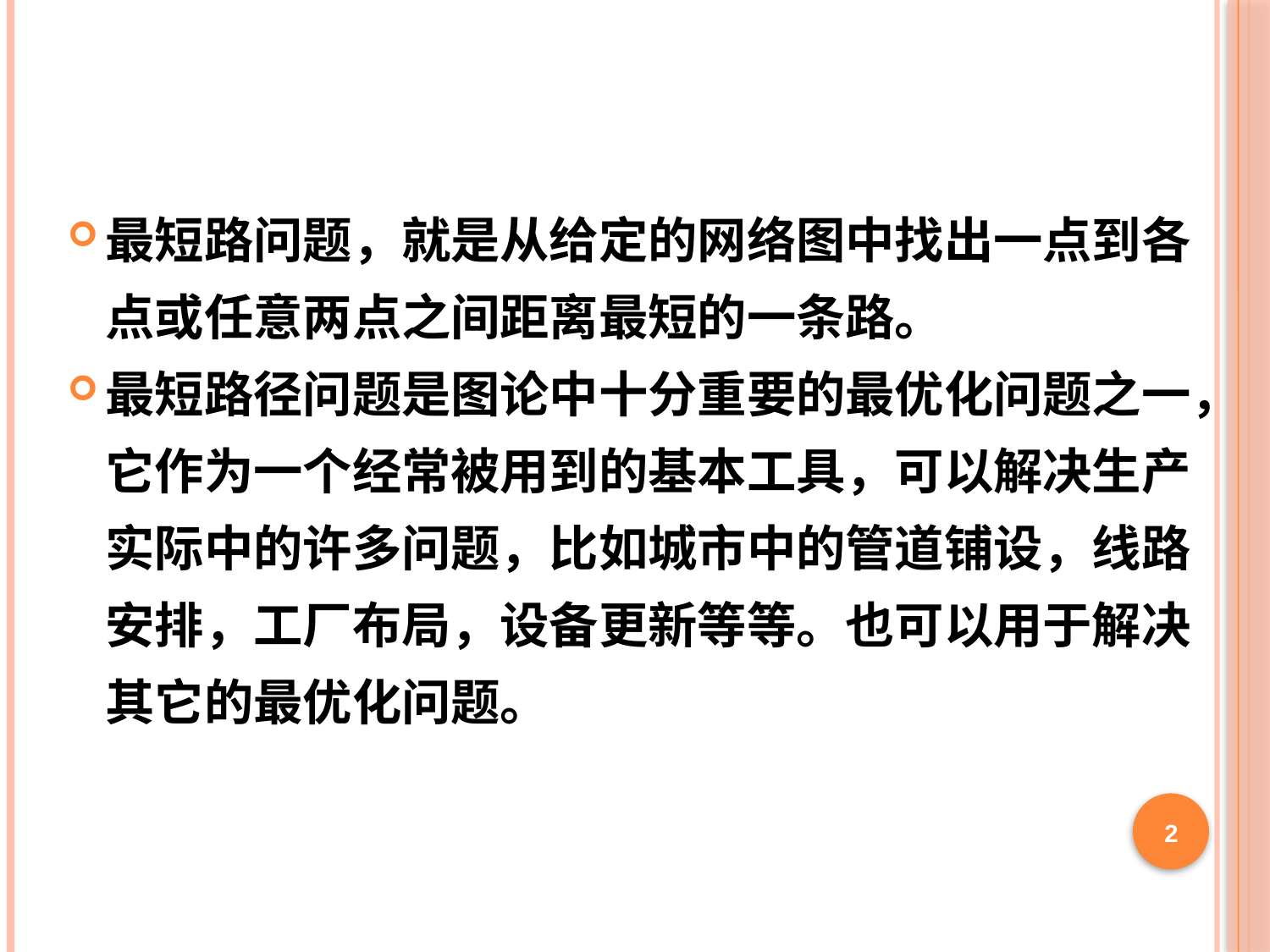

最短路问题，就是从给定的网络图中找出一点到各点或任意两点之间距离最短的一条路。
最短路径问题是图论中十分重要的最优化问题之一，它作为一个经常被用到的基本工具，可以解决生产实际中的许多问题，比如城市中的管道铺设，线路安排，工厂布局，设备更新等等。也可以用于解决其它的最优化问题。
2